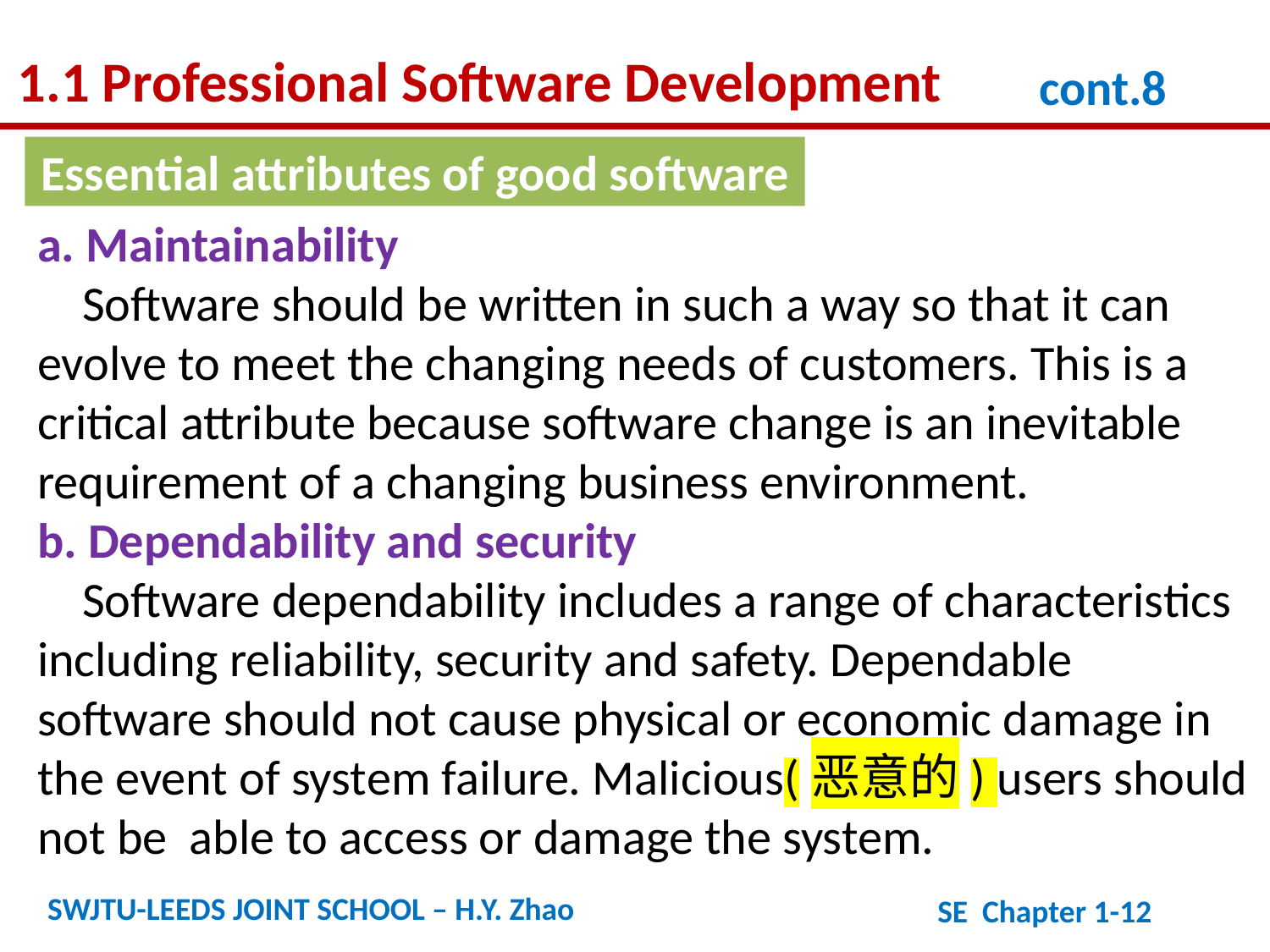

1.1 Professional Software Development
cont.8
Essential attributes of good software
a. Maintainability
    Software should be written in such a way so that it can evolve to meet the changing needs of customers. This is a critical attribute because software change is an inevitable requirement of a changing business environment.
b. Dependability and security
    Software dependability includes a range of characteristics including reliability, security and safety. Dependable software should not cause physical or economic damage in the event of system failure. Malicious(恶意的) users should not be  able to access or damage the system.
SWJTU-LEEDS JOINT SCHOOL – H.Y. Zhao
SE  Chapter 1-12